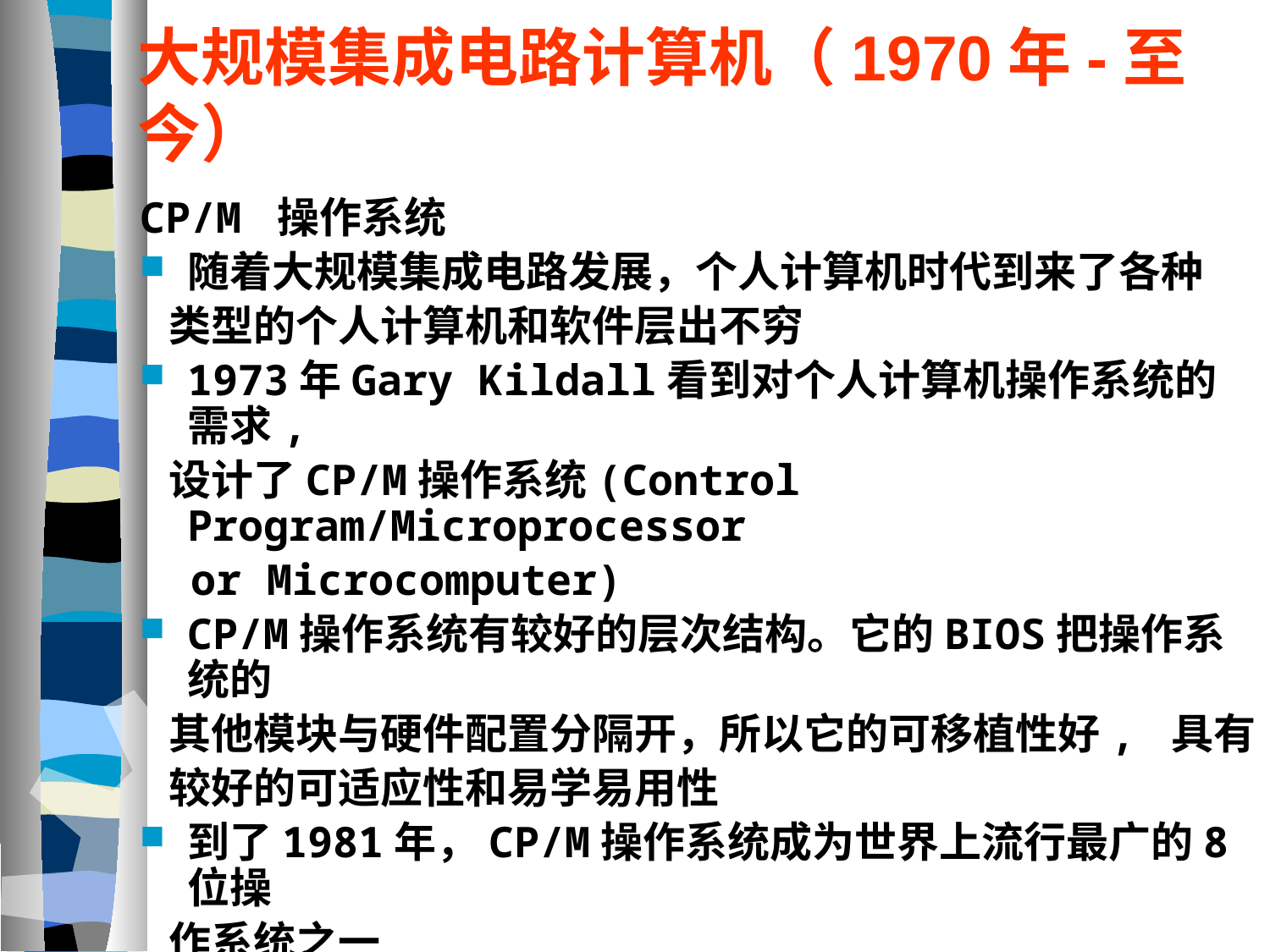

大规模集成电路计算机（1970年-至今）
CP/M 操作系统
随着大规模集成电路发展，个人计算机时代到来了各种
  类型的个人计算机和软件层出不穷
1973年Gary Kildall看到对个人计算机操作系统的需求,
  设计了CP/M操作系统(Control Program/Microprocessor
  or Microcomputer)
CP/M操作系统有较好的层次结构。它的BIOS把操作系统的
  其他模块与硬件配置分隔开，所以它的可移植性好, 具有
  较好的可适应性和易学易用性
到了1981年，CP/M操作系统成为世界上流行最广的8位操
  作系统之一